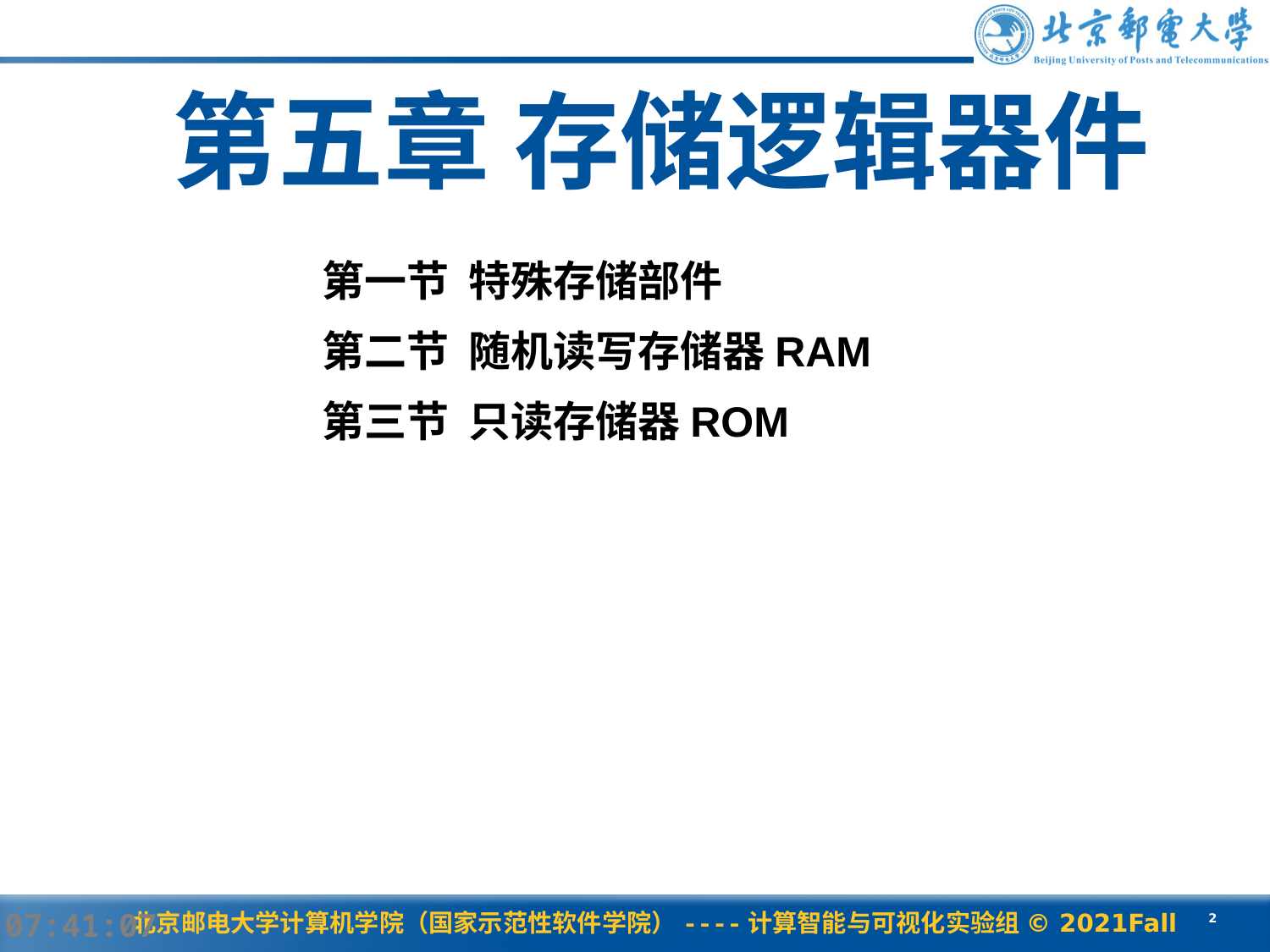

# 第五章 存储逻辑器件
第一节  特殊存储部件
第二节  随机读写存储器RAM
第三节  只读存储器ROM